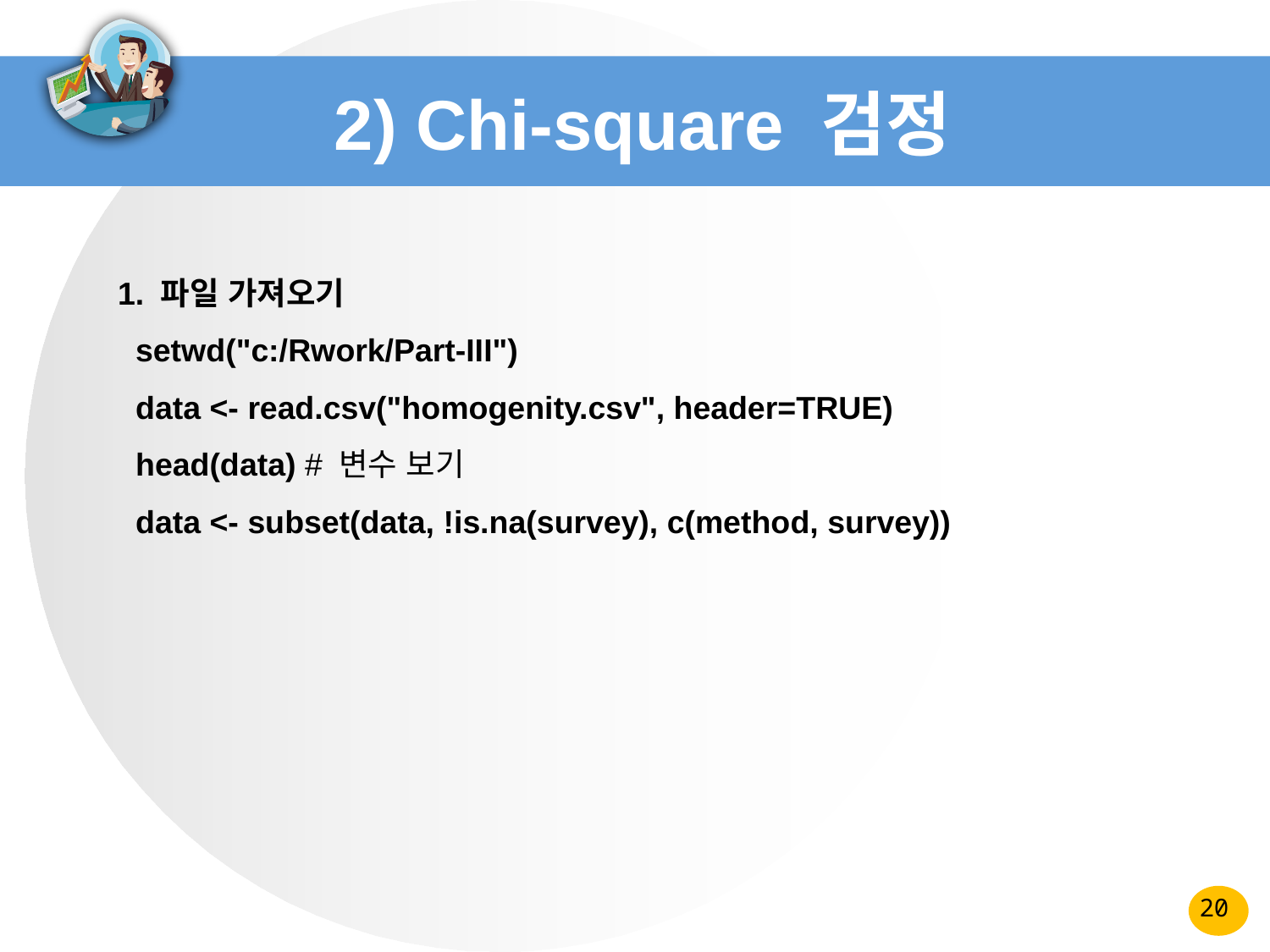

# 2) Chi-square 검정
1. 파일 가져오기
  setwd("c:/Rwork/Part-III")
  data <- read.csv("homogenity.csv", header=TRUE)
  head(data) # 변수 보기
  data <- subset(data, !is.na(survey), c(method, survey))
20